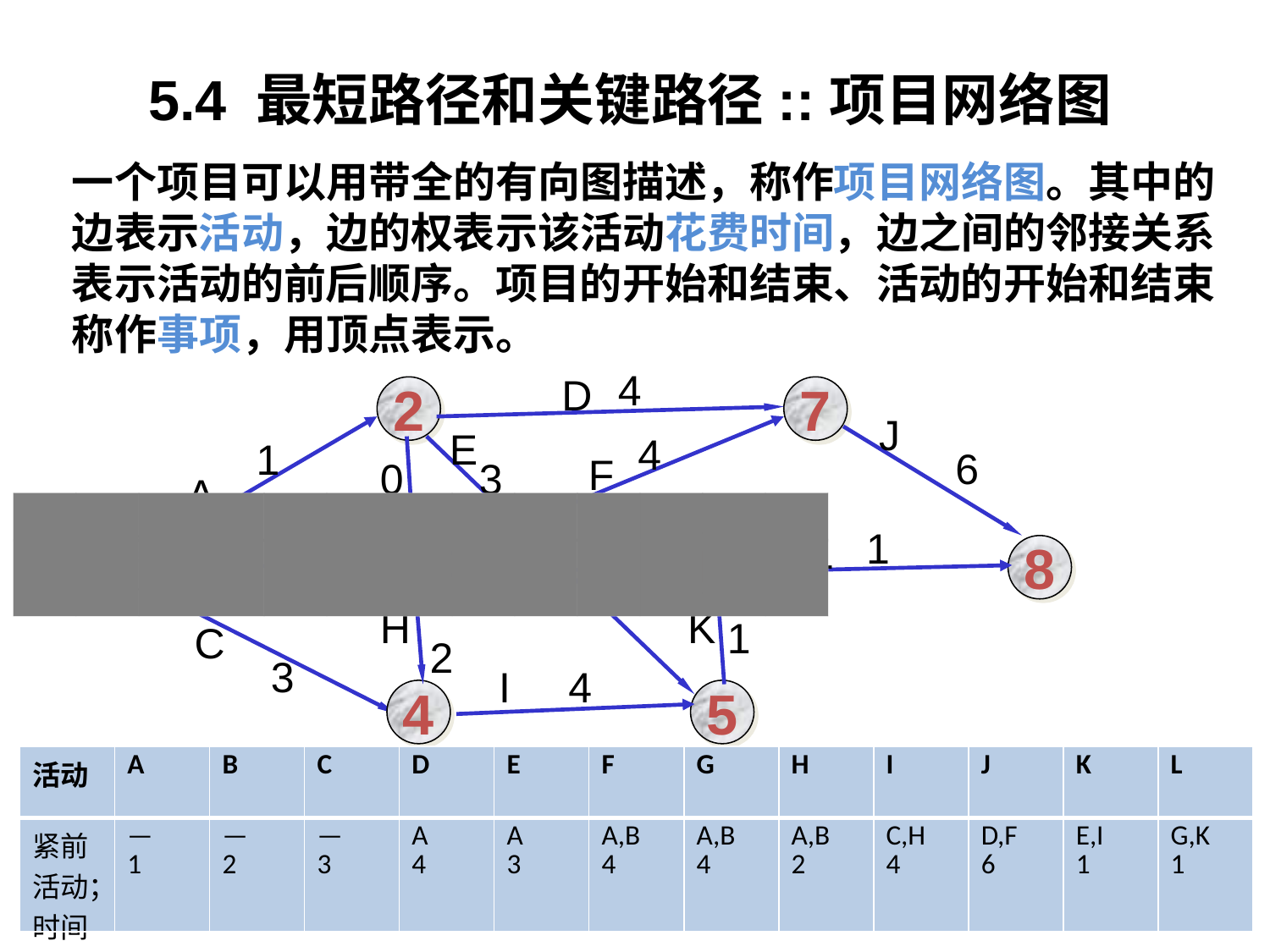

5.4 最短路径和关键路径::项目网络图
一个项目可以用带全的有向图描述，称作项目网络图。其中的边表示活动，边的权表示该活动花费时间，边之间的邻接关系表示活动的前后顺序。项目的开始和结束、活动的开始和结束称作事项，用顶点表示。
4
D
2
7
J

E

4
1

6
F
0
3
A
2
B
4
1
L
1
6
3
8
G

H
K

1
C
2
3
I
4
4
5

| 活动 | A | B | C | D | E | F | G | H | I | J | K | L |
| --- | --- | --- | --- | --- | --- | --- | --- | --- | --- | --- | --- | --- |
| 紧前活动；时间 | — 1 | — 2 | — 3 | A 4 | A 3 | A,B 4 | A,B 4 | A,B 2 | C,H 4 | D,F 6 | E,I 1 | G,K 1 |